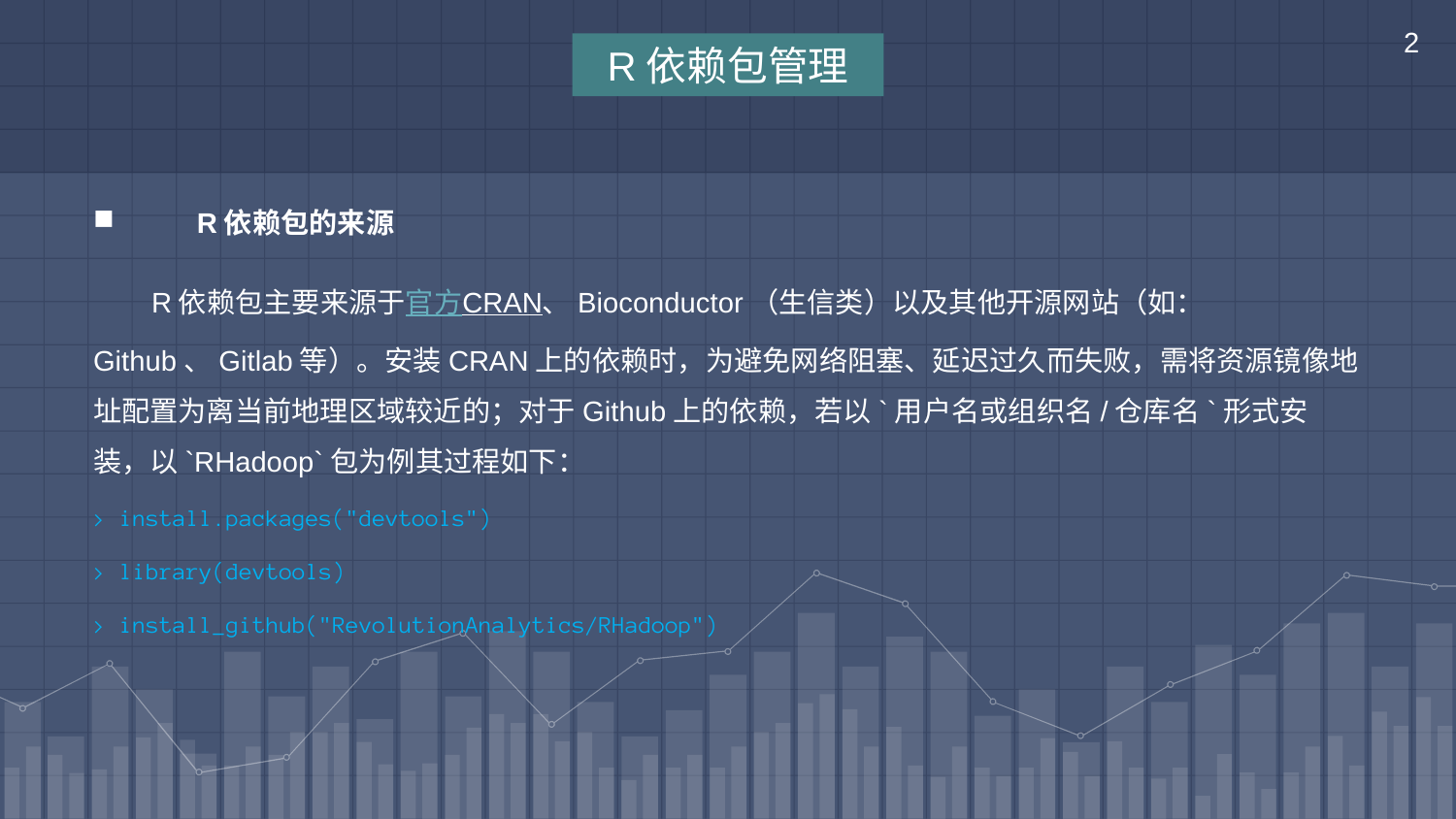

2
R依赖包管理
	R依赖包的来源
	R依赖包主要来源于官方CRAN、Bioconductor（生信类）以及其他开源网站（如：Github、Gitlab等）。安装CRAN上的依赖时，为避免网络阻塞、延迟过久而失败，需将资源镜像地址配置为离当前地理区域较近的；对于Github上的依赖，若以`用户名或组织名/仓库名`形式安装，以`RHadoop`包为例其过程如下：
> install.packages("devtools")
> library(devtools)
> install_github("RevolutionAnalytics/RHadoop")